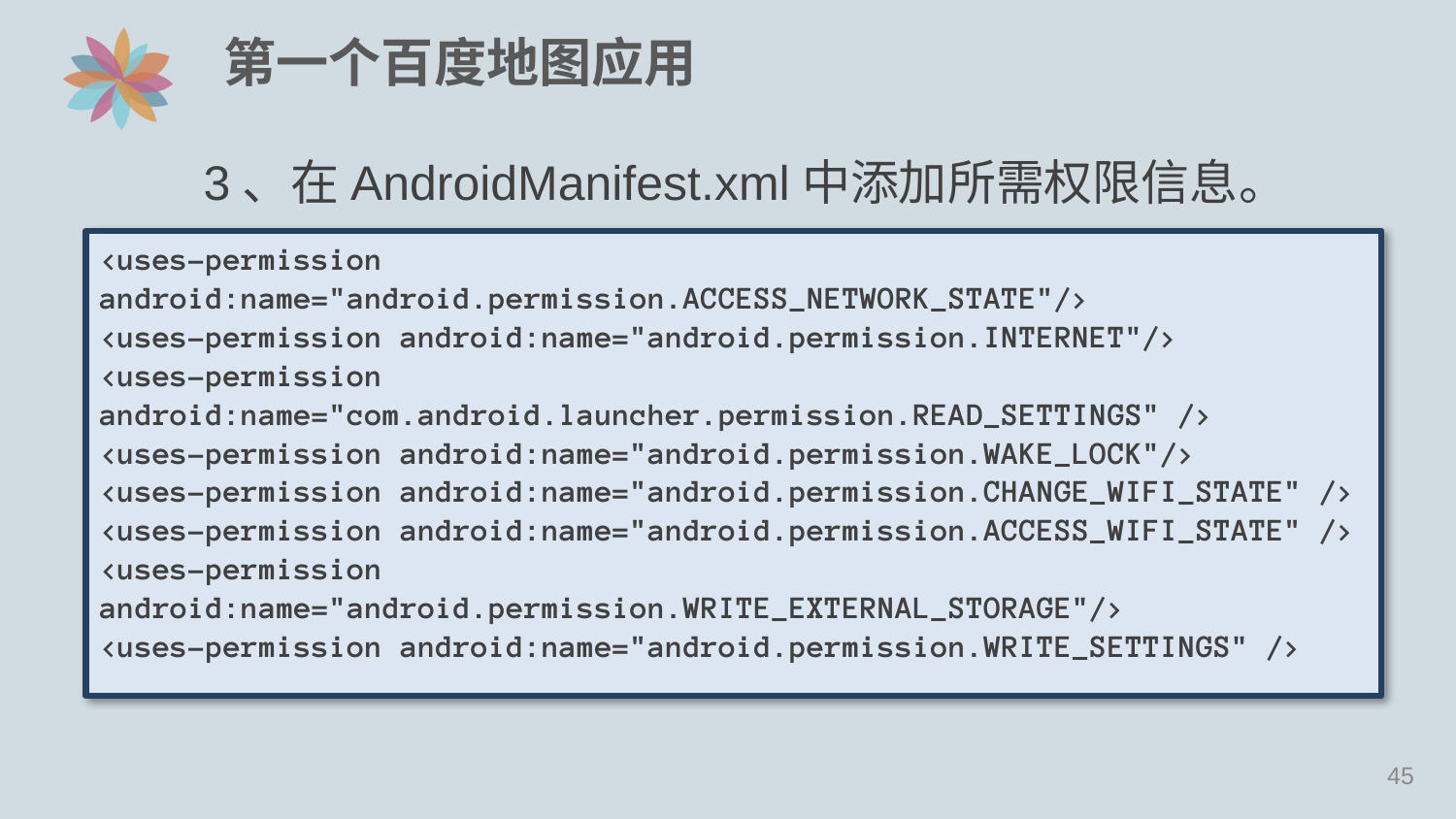

# 第一个百度地图应用
3、在AndroidManifest.xml中添加所需权限信息。
<uses-permission android:name="android.permission.ACCESS_NETWORK_STATE"/>
<uses-permission android:name="android.permission.INTERNET"/>
<uses-permission android:name="com.android.launcher.permission.READ_SETTINGS" />
<uses-permission android:name="android.permission.WAKE_LOCK"/>
<uses-permission android:name="android.permission.CHANGE_WIFI_STATE" />
<uses-permission android:name="android.permission.ACCESS_WIFI_STATE" />
<uses-permission android:name="android.permission.WRITE_EXTERNAL_STORAGE"/>
<uses-permission android:name="android.permission.WRITE_SETTINGS" />
45